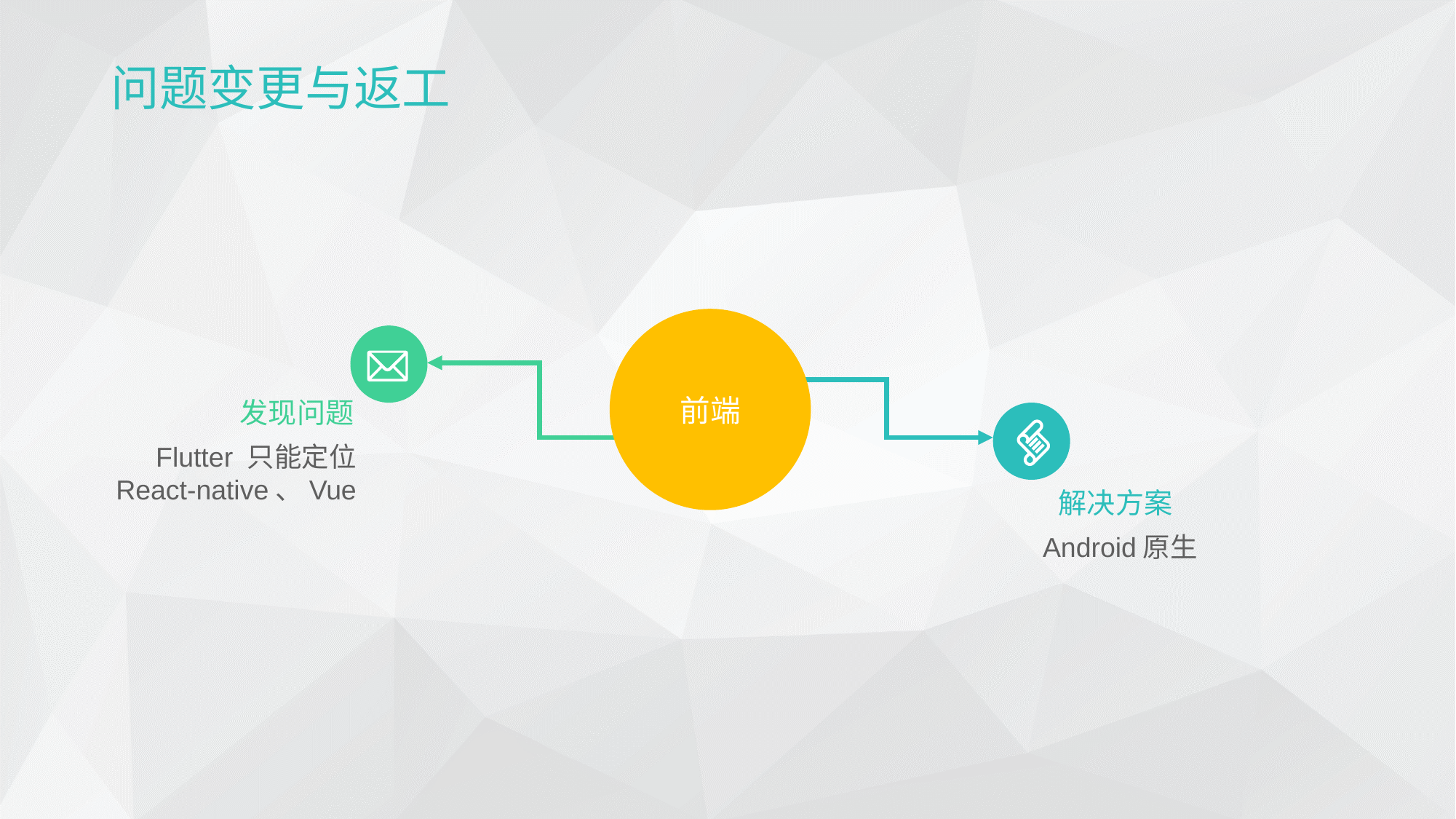

问题变更与返工
前端

发现问题

Flutter 只能定位
React-native、Vue

解决方案
Android原生